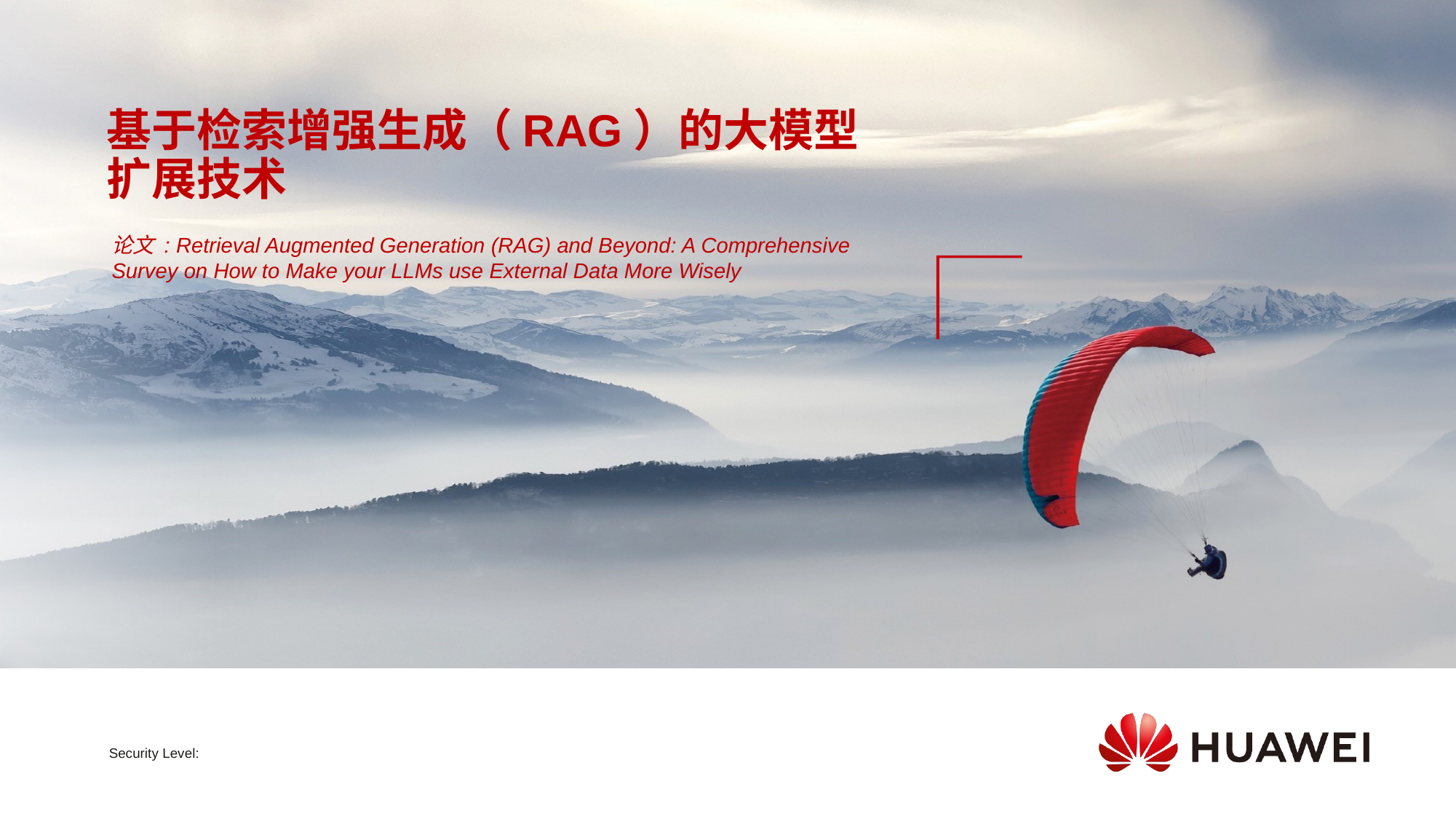

基于检索增强生成（RAG）的大模型扩展技术
论文 : Retrieval Augmented Generation (RAG) and Beyond: A Comprehensive Survey on How to Make your LLMs use External Data More Wisely

Security Level: